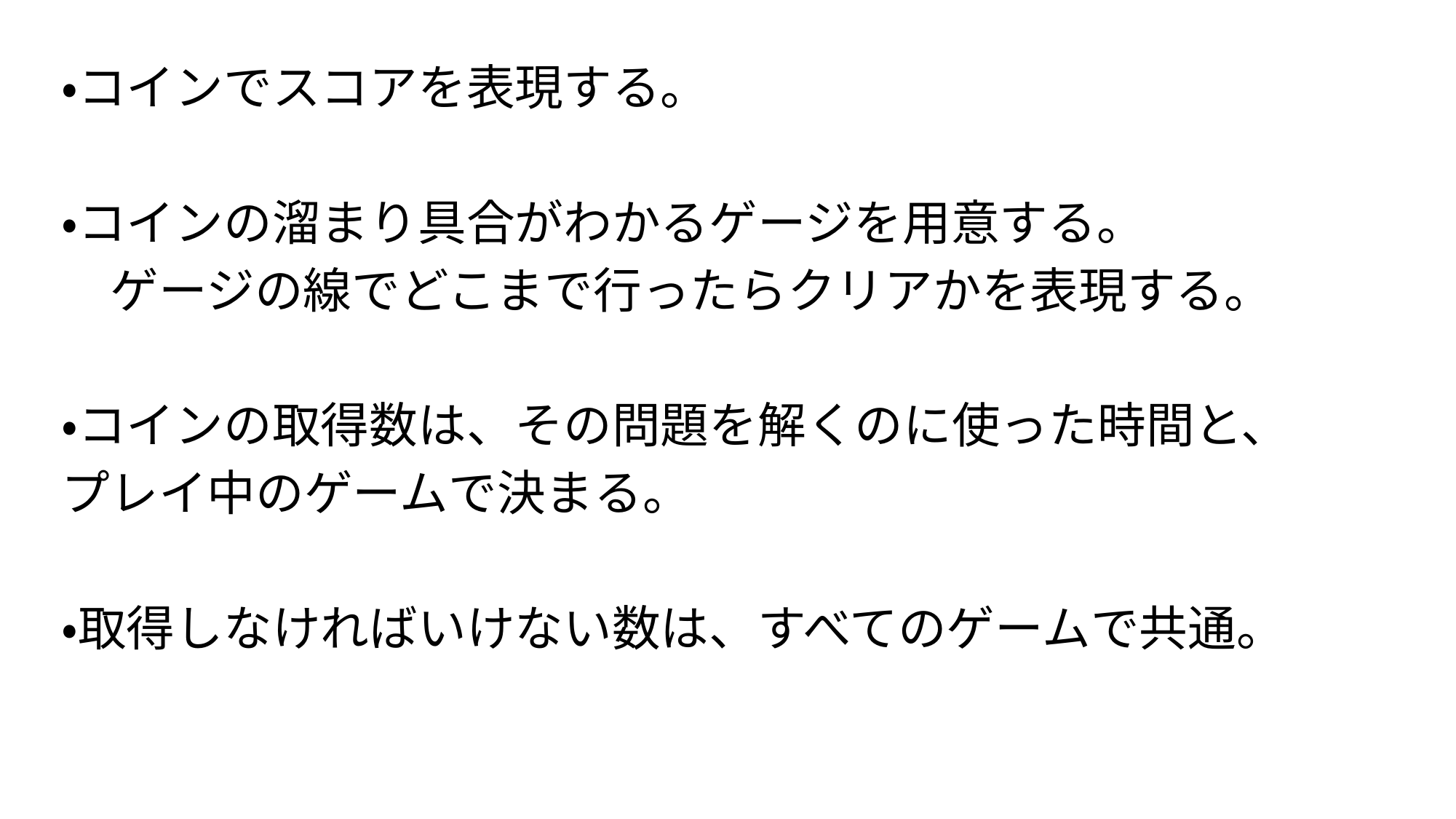

・コインでスコアを表現する。

・コインの溜まり具合がわかるゲージを用意する。
　ゲージの線でどこまで行ったらクリアかを表現する。

・コインの取得数は、その問題を解くのに使った時間と、
プレイ中のゲームで決まる。

・取得しなければいけない数は、すべてのゲームで共通。